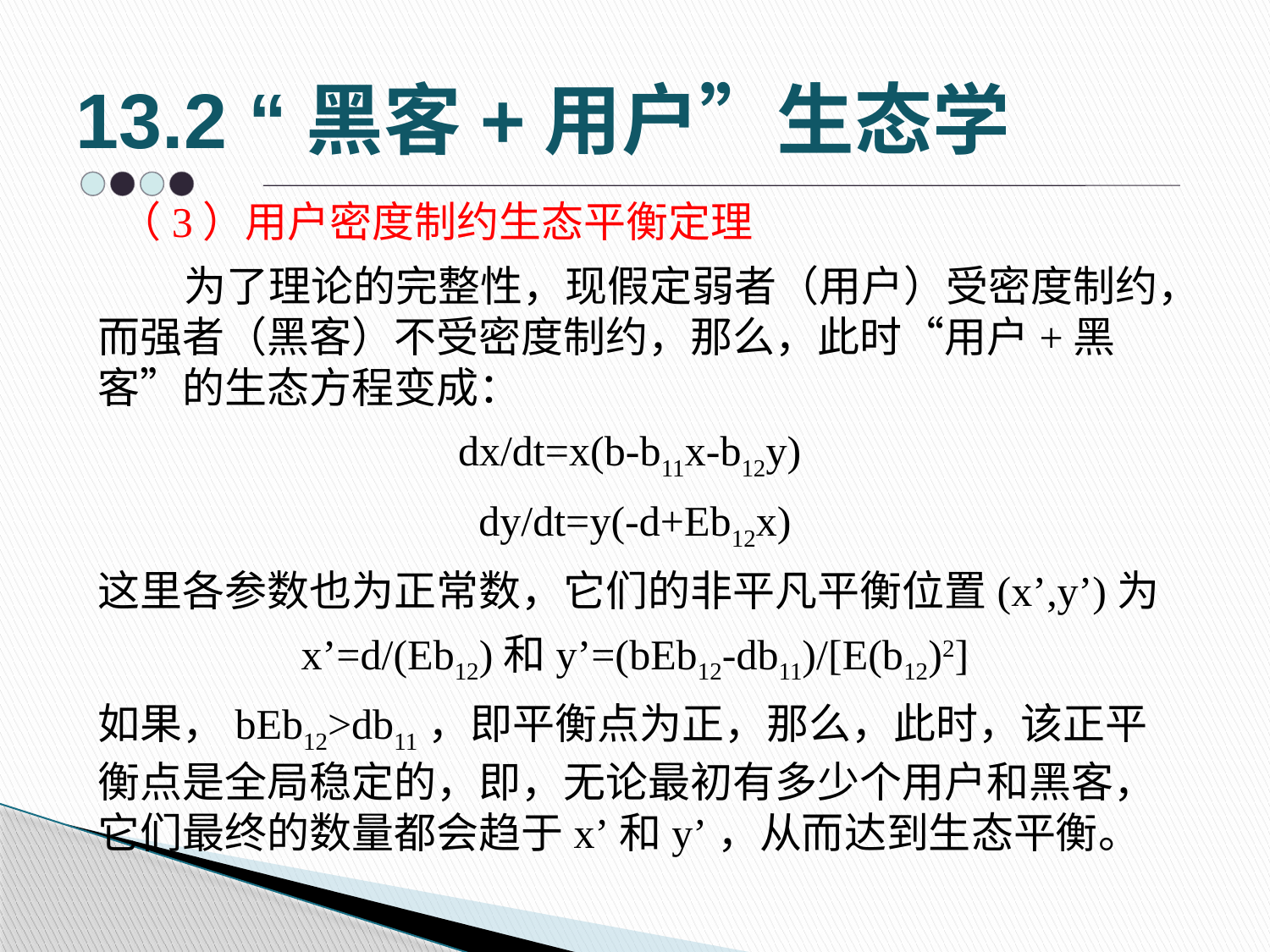

# 13.2 “黑客+用户”生态学

 （3）用户密度制约生态平衡定理
        为了理论的完整性，现假定弱者（用户）受密度制约，而强者（黑客）不受密度制约，那么，此时“用户+黑客”的生态方程变成：
dx/dt=x(b-b11x-b12y)
dy/dt=y(-d+Eb12x)
这里各参数也为正常数，它们的非平凡平衡位置(x’,y’)为
x’=d/(Eb12)和y’=(bEb12-db11)/[E(b12)2]
如果，bEb12>db11，即平衡点为正，那么，此时，该正平衡点是全局稳定的，即，无论最初有多少个用户和黑客，它们最终的数量都会趋于x’和y’，从而达到生态平衡。